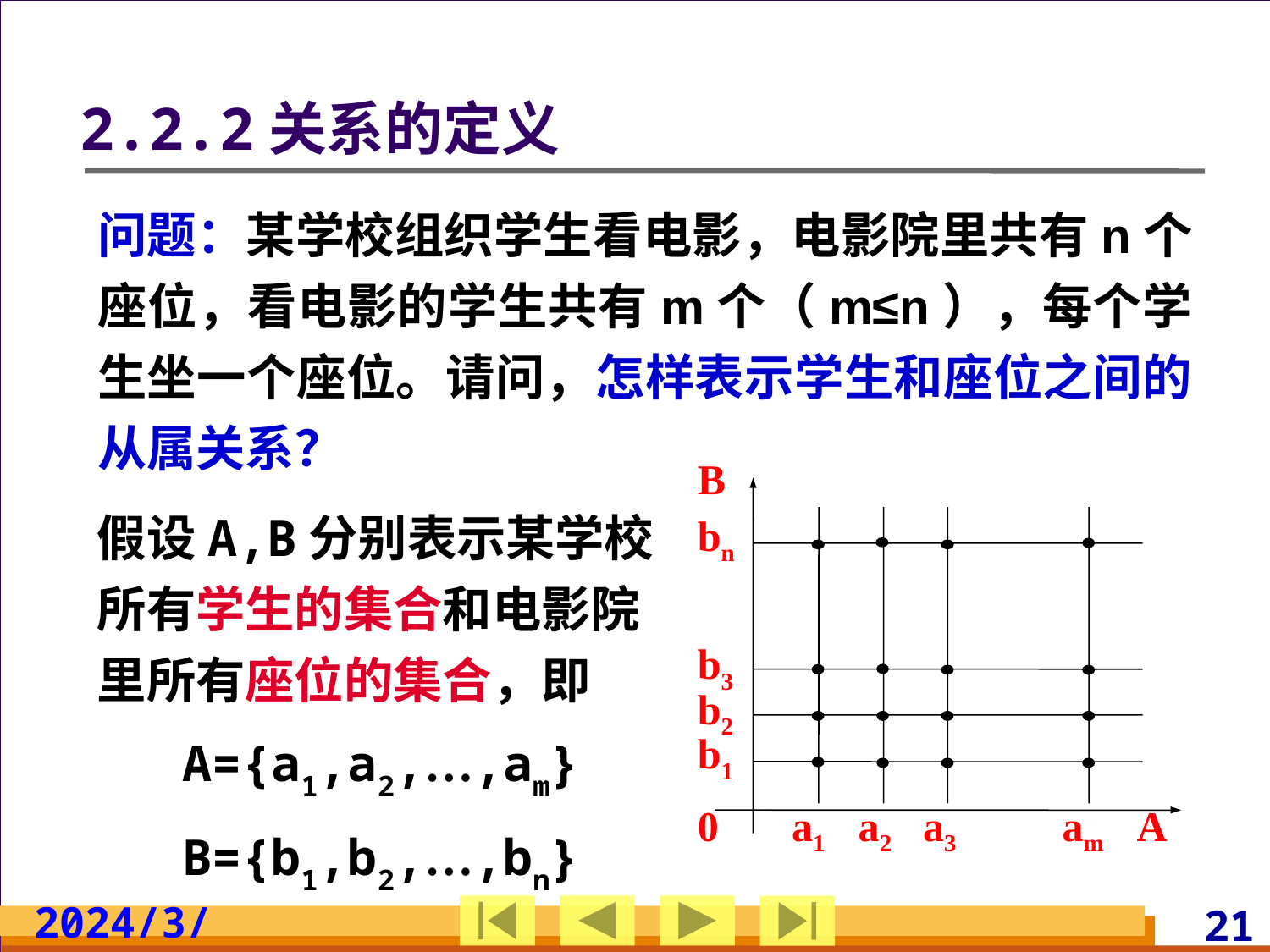

2.2.2关系的定义
问题：某学校组织学生看电影，电影院里共有n个座位，看电影的学生共有m个（m≤n），每个学生坐一个座位。请问，怎样表示学生和座位之间的从属关系？
B
bn

b3

b2

b1

0
a1
a2
a3
am
A

假设A,B分别表示某学校所有学生的集合和电影院里所有座位的集合，即
A={a1,a2,…,am}
B={b1,b2,…,bn}
2024/3/10